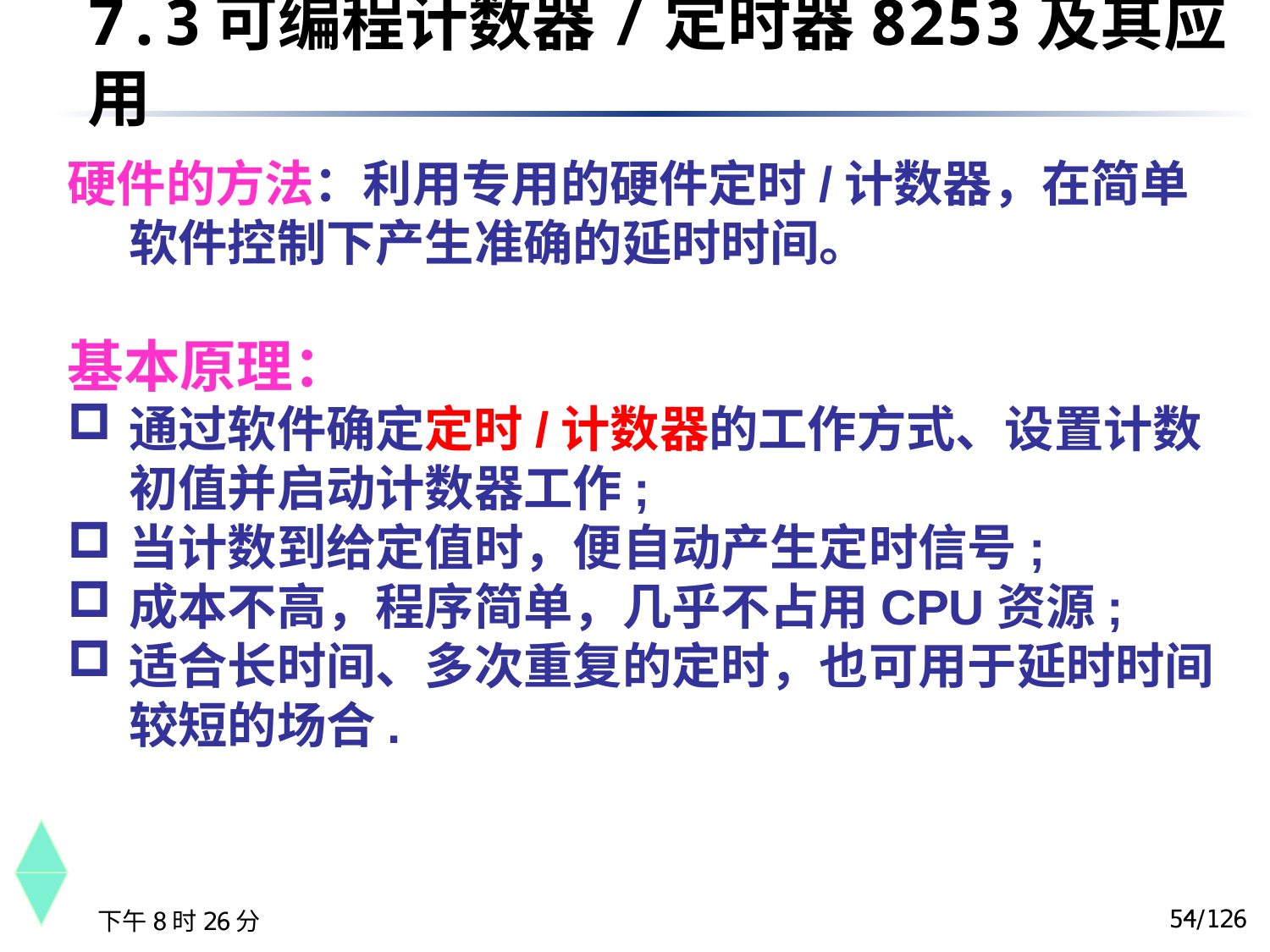

7.3	可编程计数器/定时器8253及其应用
硬件的方法：利用专用的硬件定时/计数器，在简单软件控制下产生准确的延时时间。

基本原理：
通过软件确定定时/计数器的工作方式、设置计数初值并启动计数器工作;
当计数到给定值时，便自动产生定时信号;
成本不高，程序简单，几乎不占用CPU资源;
适合长时间、多次重复的定时，也可用于延时时间较短的场合.
54/126
下午8时26分